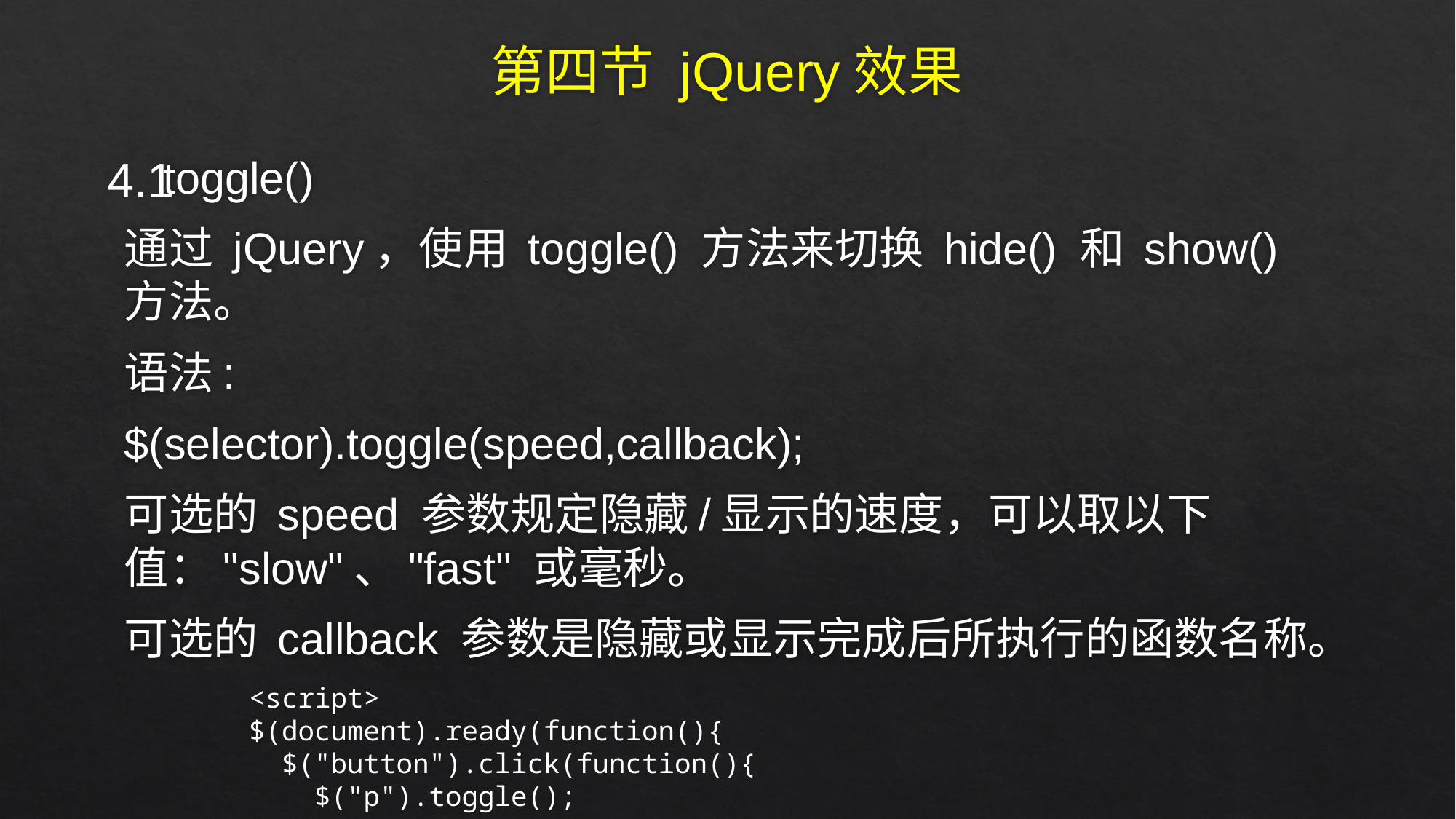

# 第四节 jQuery效果
4.1
     toggle()
通过 jQuery，使用 toggle() 方法来切换 hide() 和 show() 方法。
语法:
$(selector).toggle(speed,callback);
可选的 speed 参数规定隐藏/显示的速度，可以取以下值："slow"、"fast" 或毫秒。
可选的 callback 参数是隐藏或显示完成后所执行的函数名称。
<script>
$(document).ready(function(){
  $("button").click(function(){
    $("p").toggle();
  });
});
</script>
</head>
<body>

<button>隐藏/显示</button>
<p>这是一个文本段落。</p>
<p>这是另外一个文本段落。</p>
</body>